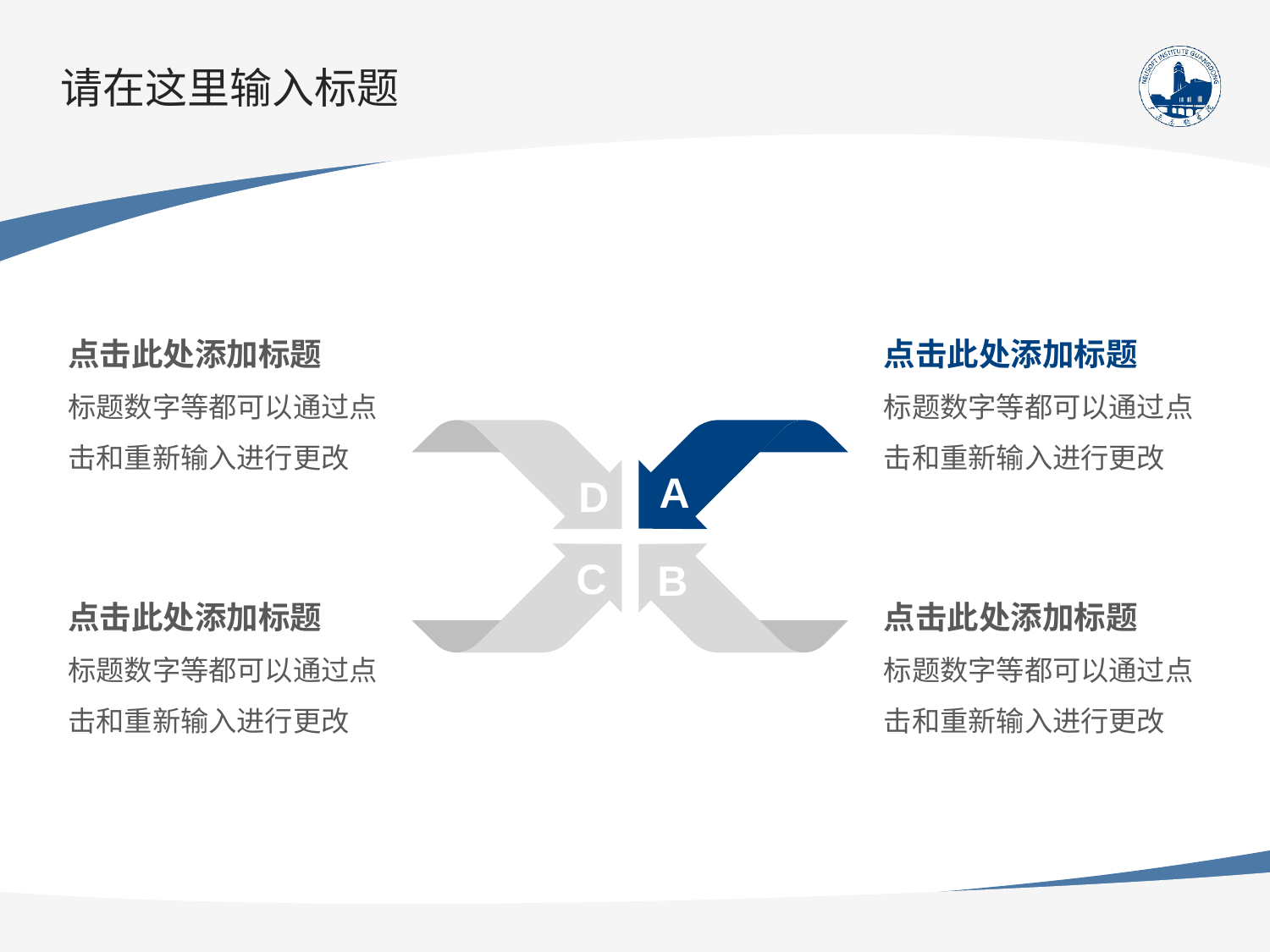

# 请在这里输入标题
点击此处添加标题
标题数字等都可以通过点击和重新输入进行更改
点击此处添加标题
标题数字等都可以通过点击和重新输入进行更改

D

A

C

B

点击此处添加标题
标题数字等都可以通过点击和重新输入进行更改
点击此处添加标题
标题数字等都可以通过点击和重新输入进行更改